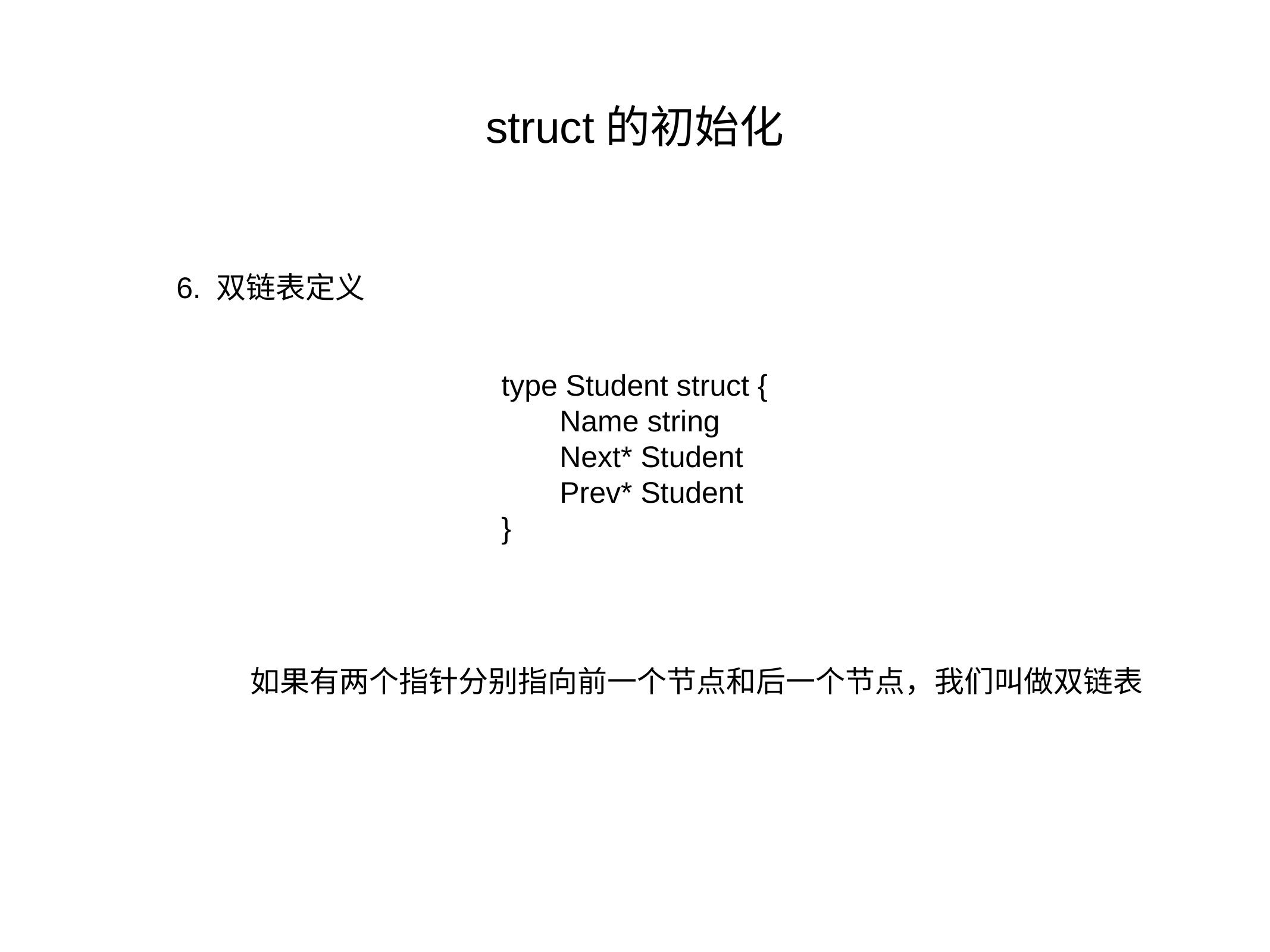

struct的初始化
6. 双链表定义
type Student struct {
       Name string
       Next* Student
       Prev* Student
}
如果有两个指针分别指向前一个节点和后一个节点，我们叫做双链表